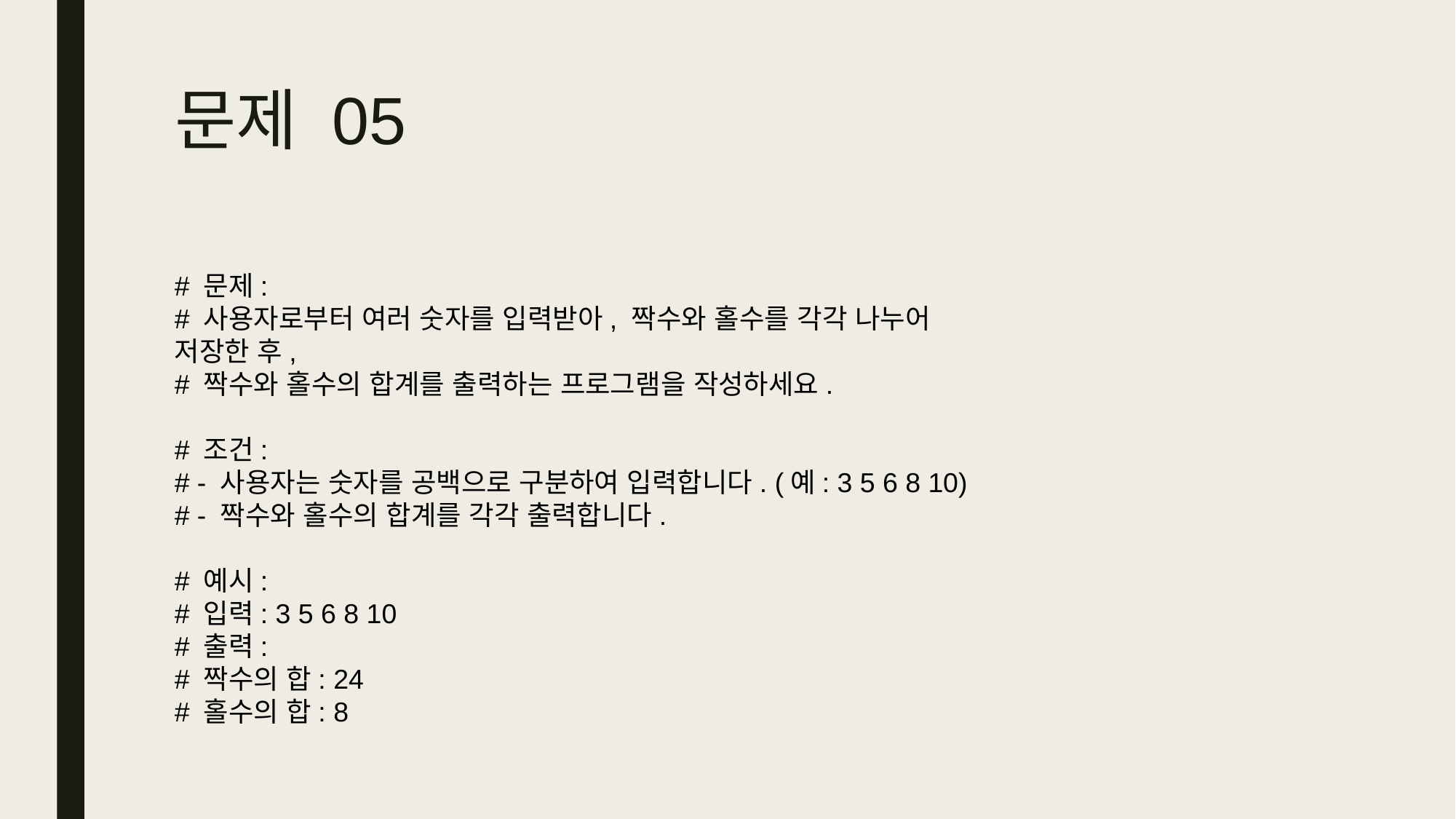

# 문제 05
# 문제:
# 사용자로부터 여러 숫자를 입력받아, 짝수와 홀수를 각각 나누어 저장한 후,
# 짝수와 홀수의 합계를 출력하는 프로그램을 작성하세요.

# 조건:
# - 사용자는 숫자를 공백으로 구분하여 입력합니다. (예: 3 5 6 8 10)
# - 짝수와 홀수의 합계를 각각 출력합니다.

# 예시:
# 입력: 3 5 6 8 10
# 출력:
# 짝수의 합: 24
# 홀수의 합: 8